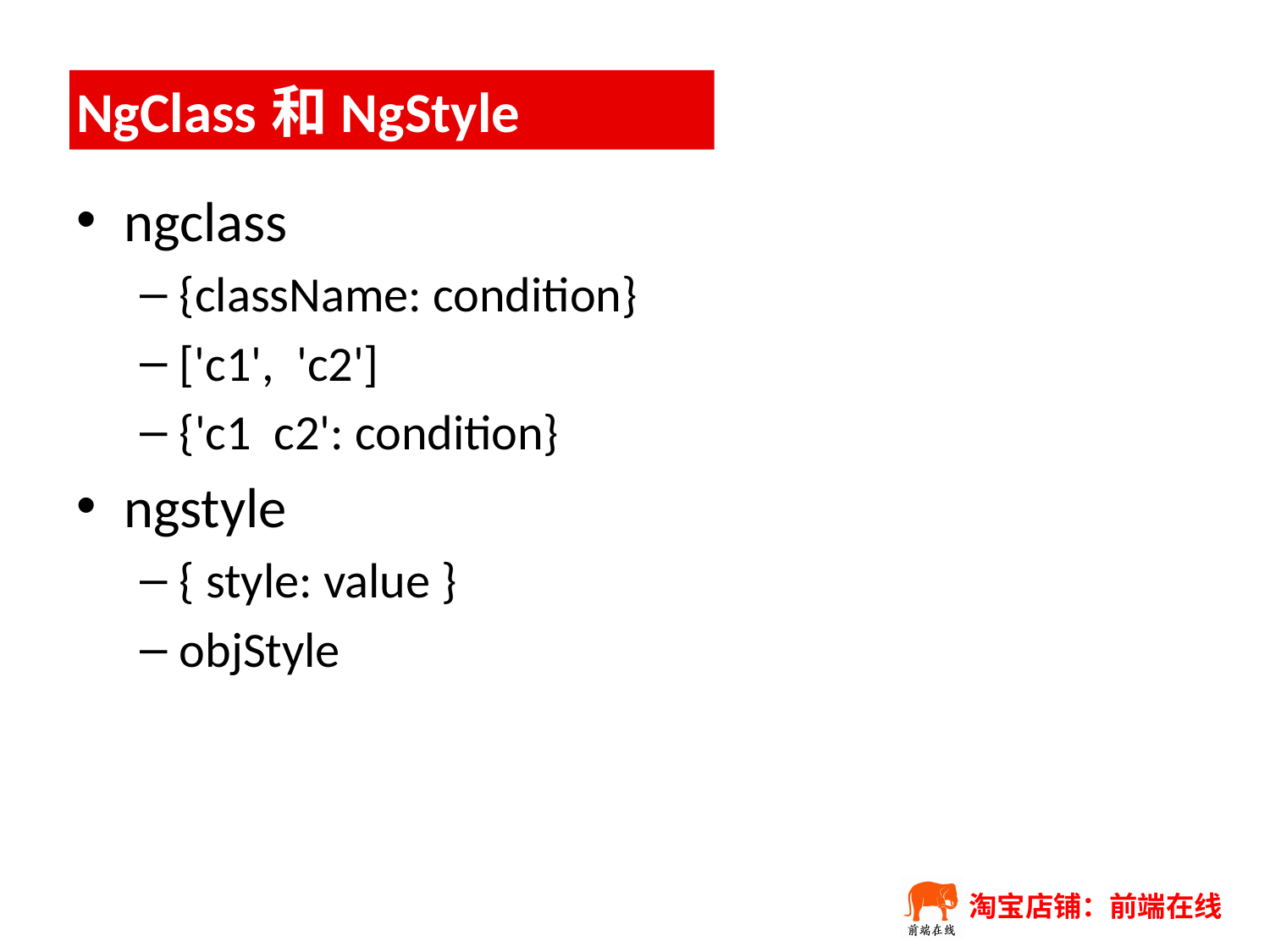

# NgClass和NgStyle
ngclass
{className: condition}
['c1',  'c2']
{'c1  c2': condition}
ngstyle
{ style: value }
objStyle